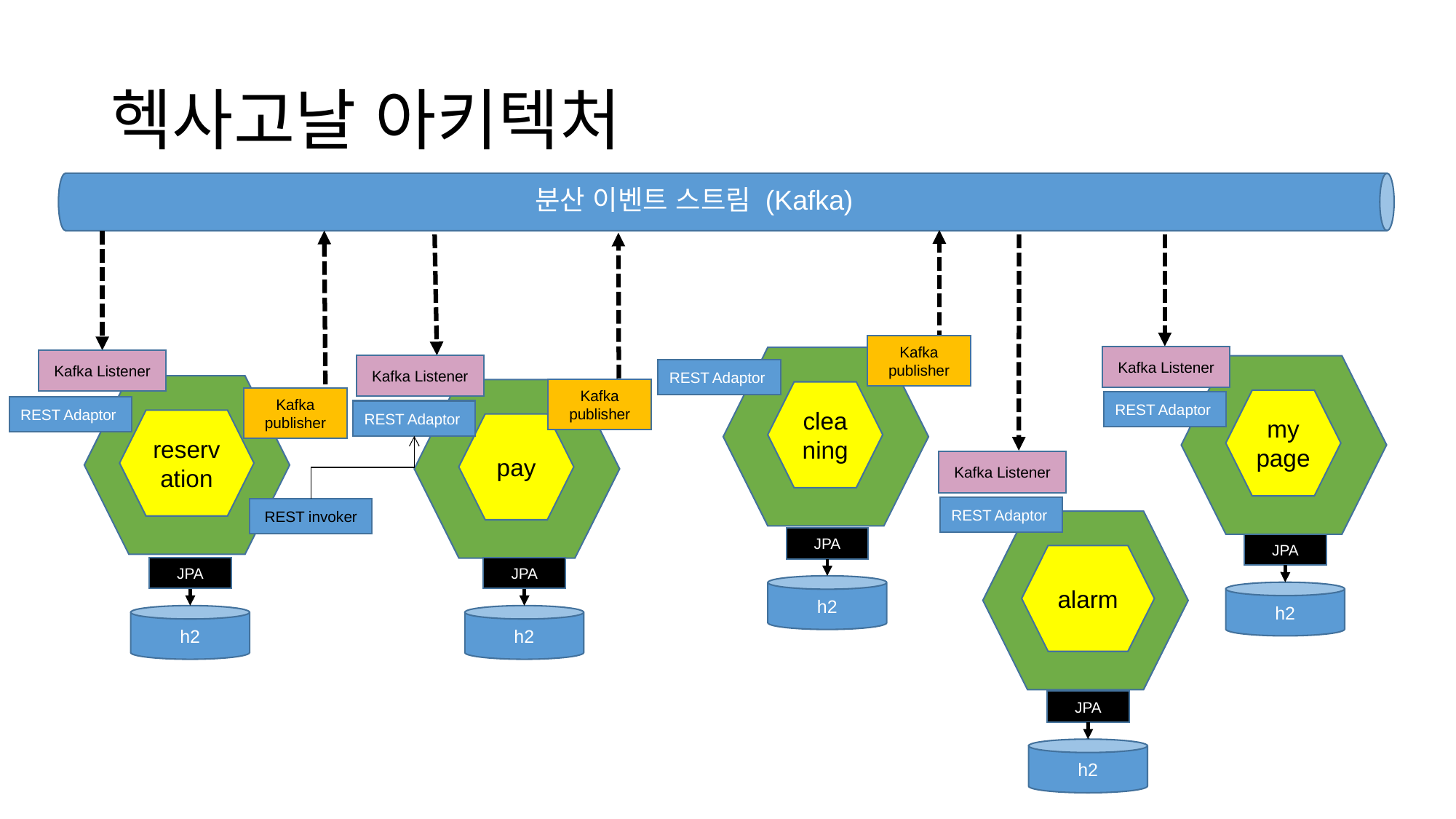

# 헥사고날 아키텍처
분산 이벤트 스트림 (Kafka)
Kafka publisher
Kafka Listener
app
cleaning
Kafka Listener
Kafka Listener
app
my
page
REST Adaptor
app
reservation
app
pay
Kafka publisher
Kafka publisher
REST Adaptor
REST Adaptor
REST Adaptor
Kafka Listener
REST Adaptor
REST invoker
app
alarm
JPA
JPA
JPA
JPA
h2
h2
h2
h2
JPA
h2